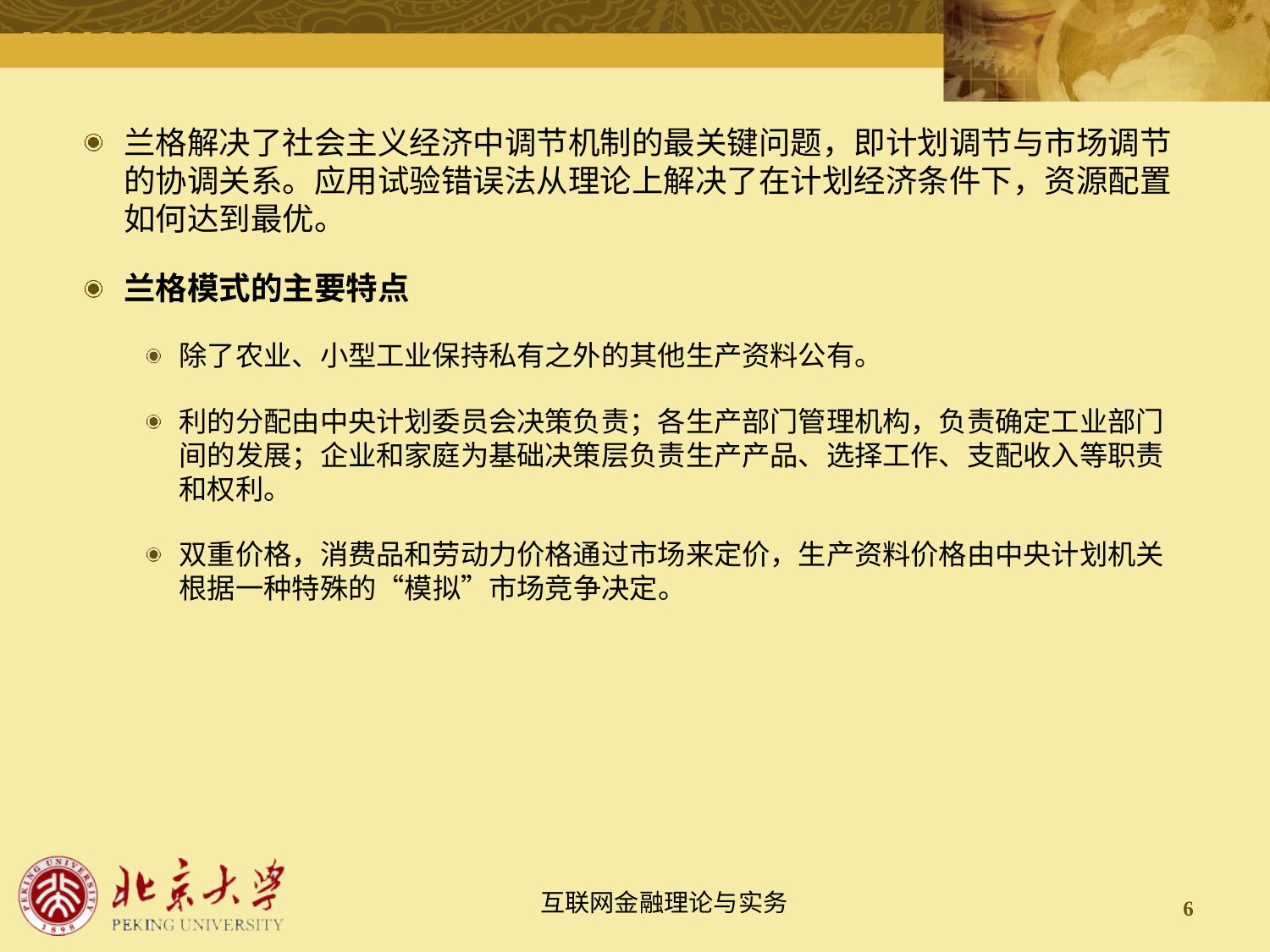

兰格解决了社会主义经济中调节机制的最关键问题，即计划调节与市场调节的协调关系。应用试验错误法从理论上解决了在计划经济条件下，资源配置如何达到最优。
兰格模式的主要特点
除了农业、小型工业保持私有之外的其他生产资料公有。
利的分配由中央计划委员会决策负责；各生产部门管理机构，负责确定工业部门间的发展；企业和家庭为基础决策层负责生产产品、选择工作、支配收入等职责和权利。
双重价格，消费品和劳动力价格通过市场来定价，生产资料价格由中央计划机关根据一种特殊的“模拟”市场竞争决定。
6